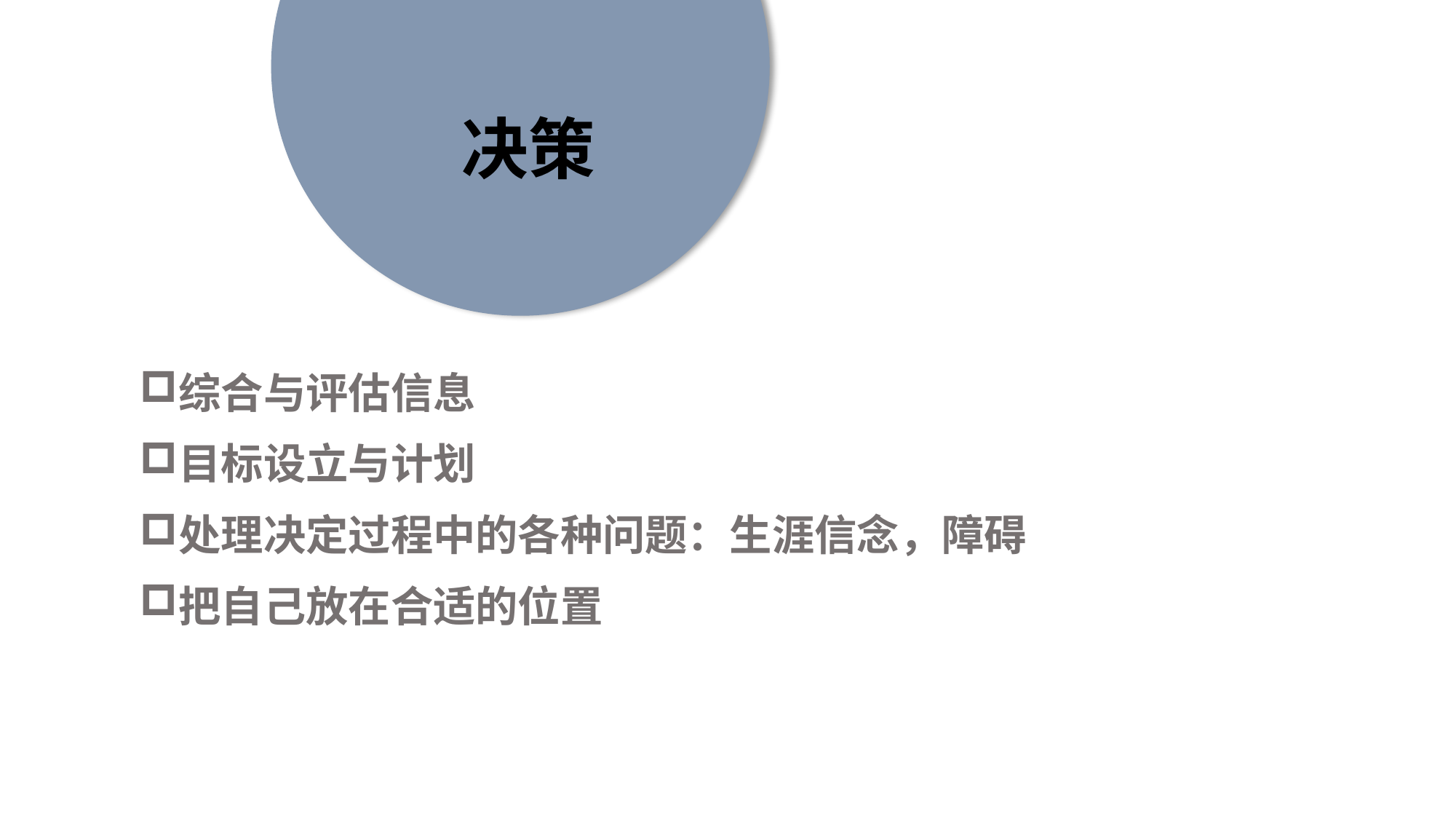

决策
综合与评估信息
目标设立与计划
处理决定过程中的各种问题：生涯信念，障碍
把自己放在合适的位置